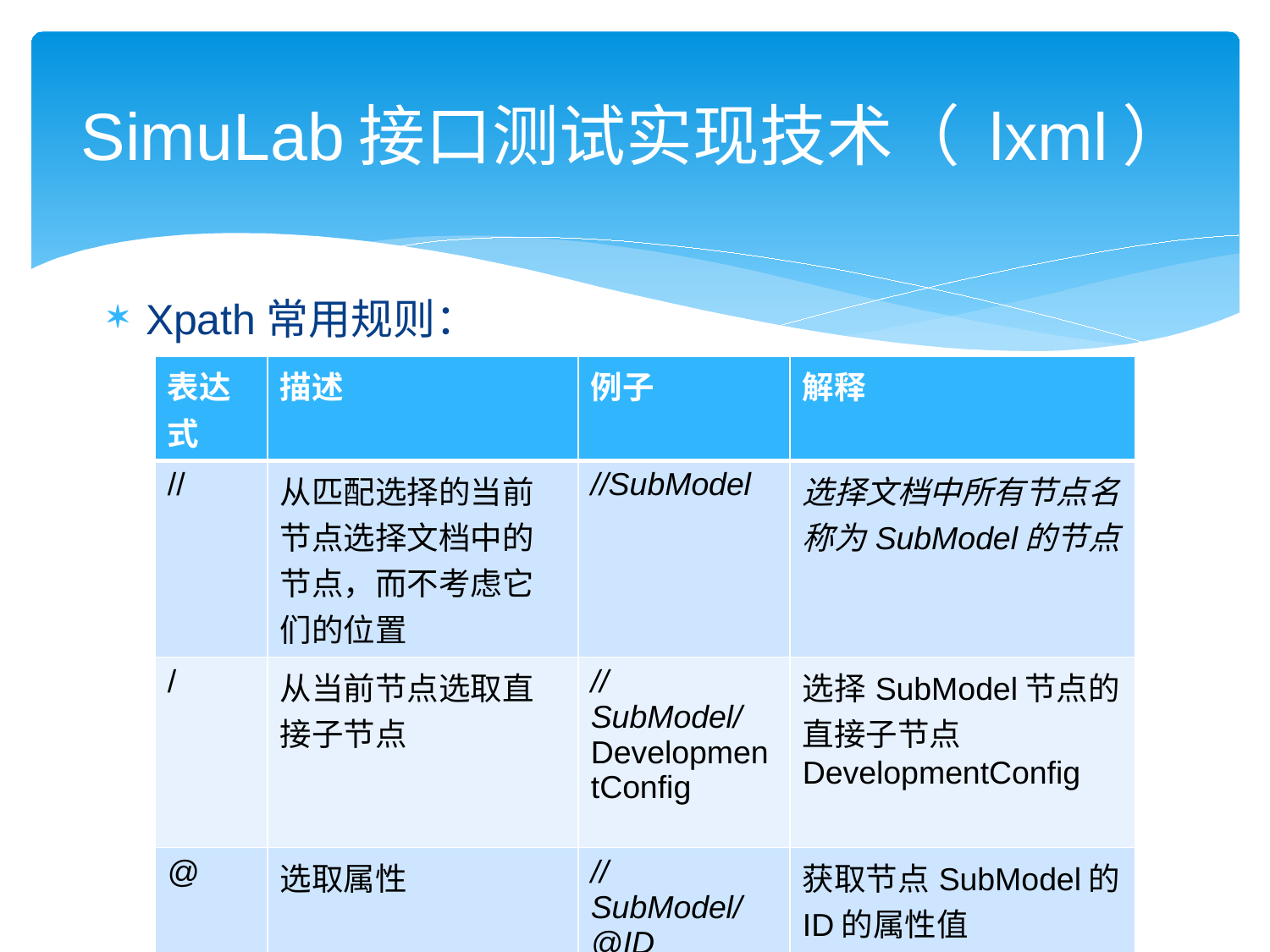

# SimuLab接口测试实现技术（ lxml）
Xpath常用规则：

| 表达式 | 描述 | 例子 | 解释 |
| --- | --- | --- | --- |
| // | 从匹配选择的当前节点选择文档中的节点，而不考虑它们的位置 | //SubModel | 选择文档中所有节点名称为SubModel的节点 |
| / | 从当前节点选取直接子节点 | //SubModel/DevelopmentConfig | 选择SubModel节点的直接子节点DevelopmentConfig |
| @ | 选取属性 | //SubModel/@ID | 获取节点SubModel的ID的属性值 |